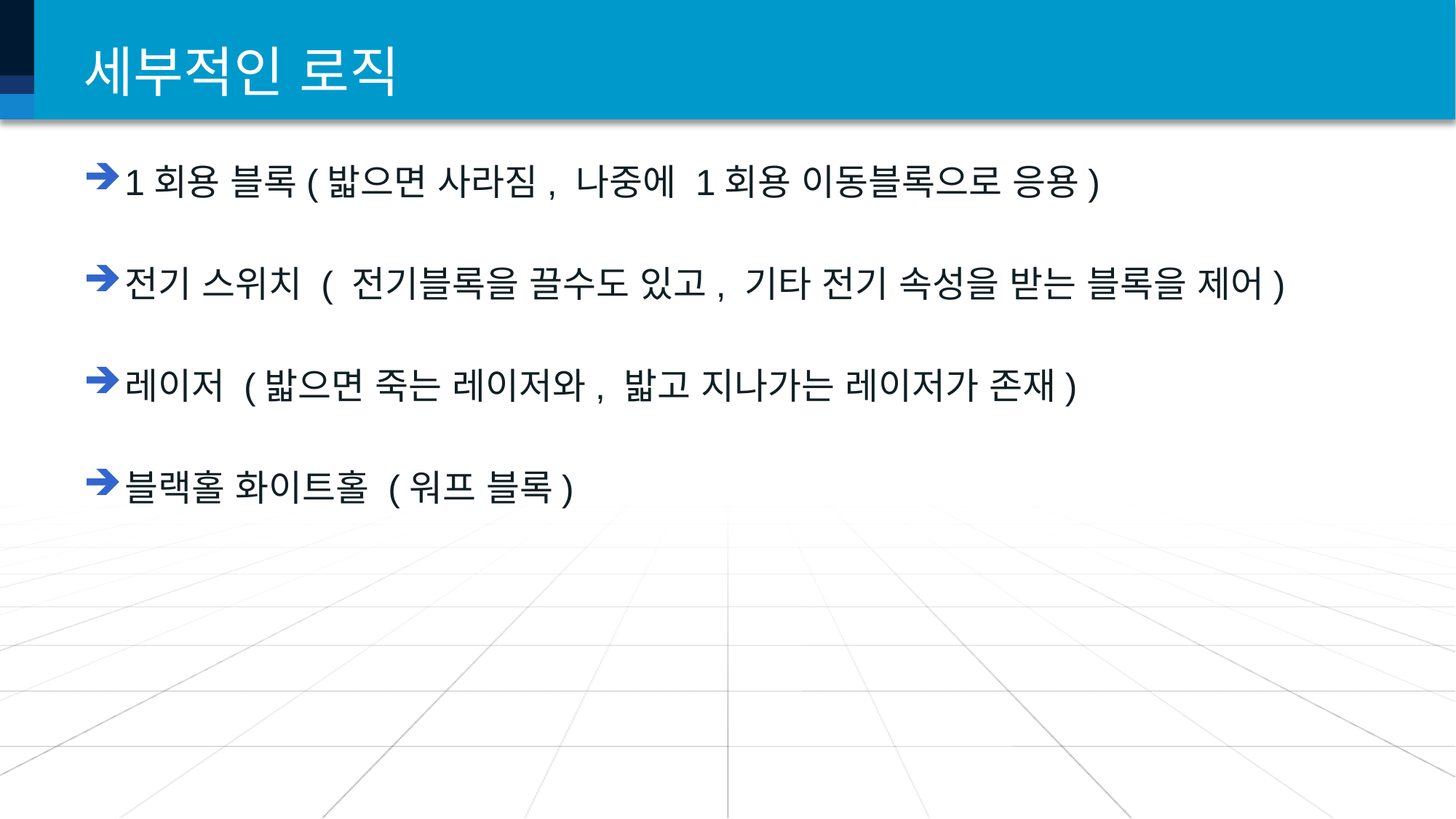

# 세부적인 로직
1회용 블록(밟으면 사라짐, 나중에 1회용 이동블록으로 응용)

전기 스위치 ( 전기블록을 끌수도 있고, 기타 전기 속성을 받는 블록을 제어)

레이저 (밟으면 죽는 레이저와, 밟고 지나가는 레이저가 존재)

블랙홀 화이트홀 (워프 블록)